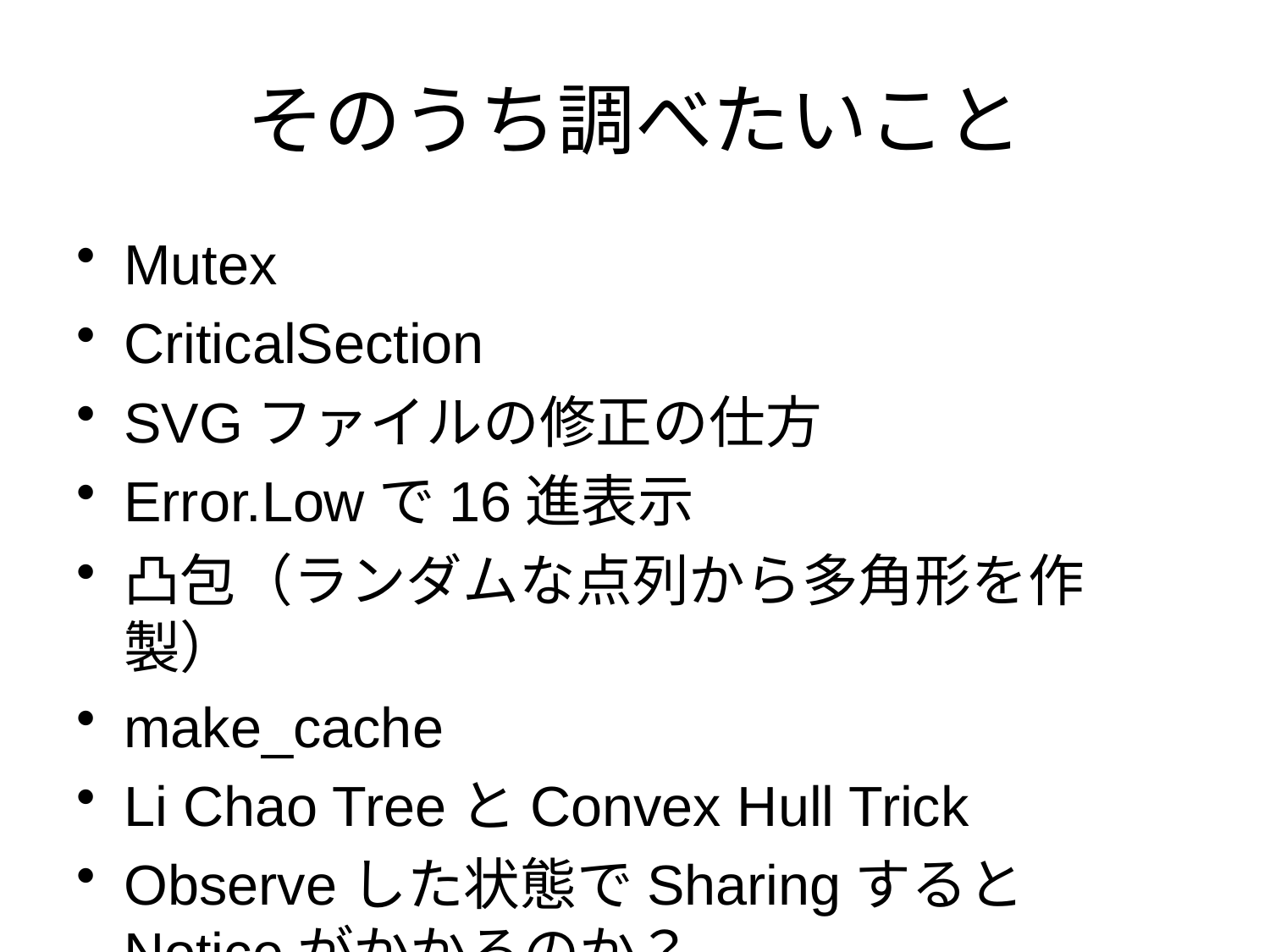

# そのうち調べたいこと
Mutex
CriticalSection
SVGファイルの修正の仕方
Error.Lowで16進表示
凸包（ランダムな点列から多角形を作製）
make_cache
Li Chao TreeとConvex Hull Trick
Observeした状態でSharingするとNoticeがかかるのか？